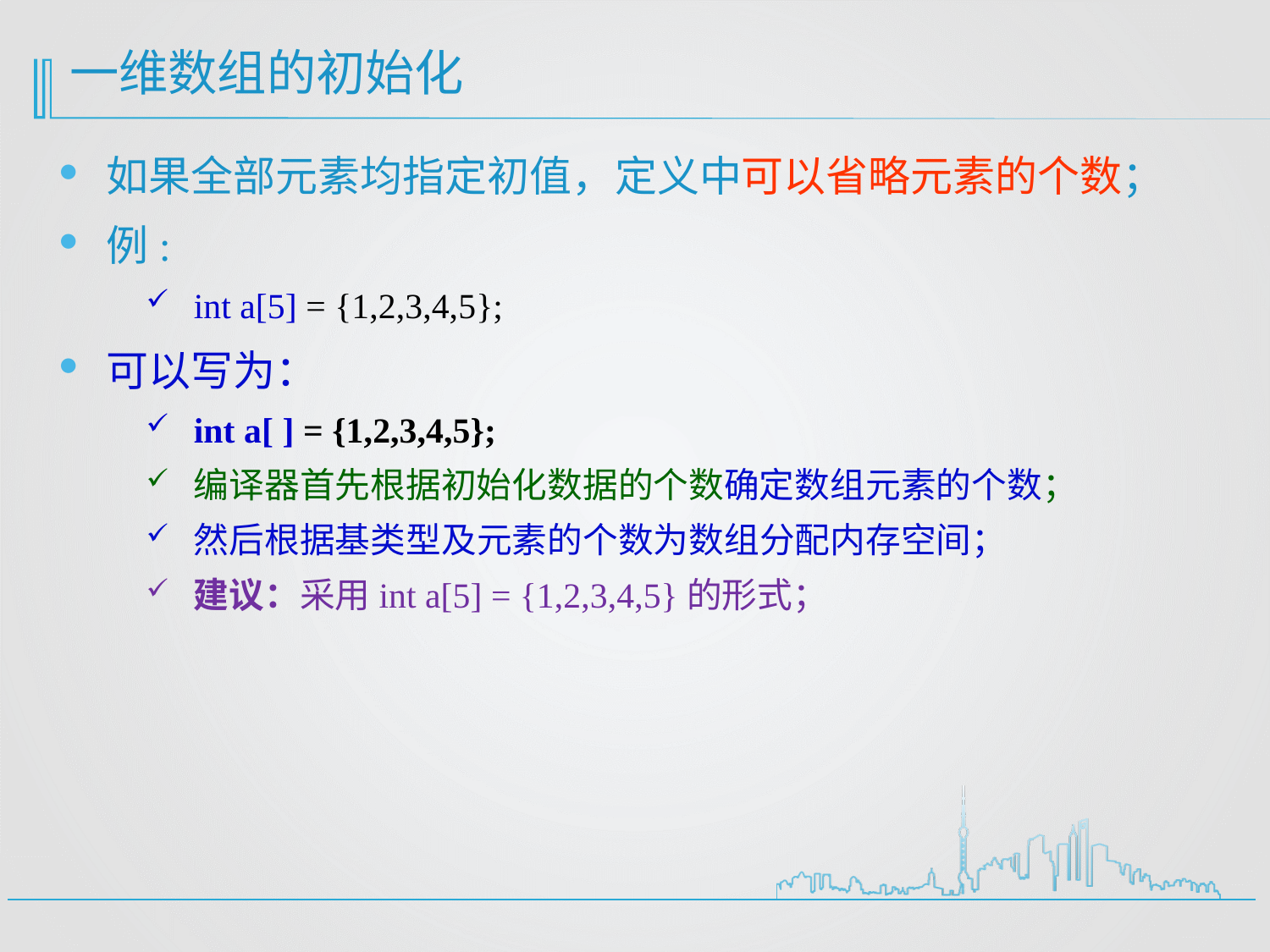

# 一维数组的初始化
如果全部元素均指定初值，定义中可以省略元素的个数；
例:
int a[5] = {1,2,3,4,5};
可以写为：
int a[ ] = {1,2,3,4,5};
编译器首先根据初始化数据的个数确定数组元素的个数；
然后根据基类型及元素的个数为数组分配内存空间；
建议：采用int a[5] = {1,2,3,4,5}的形式；